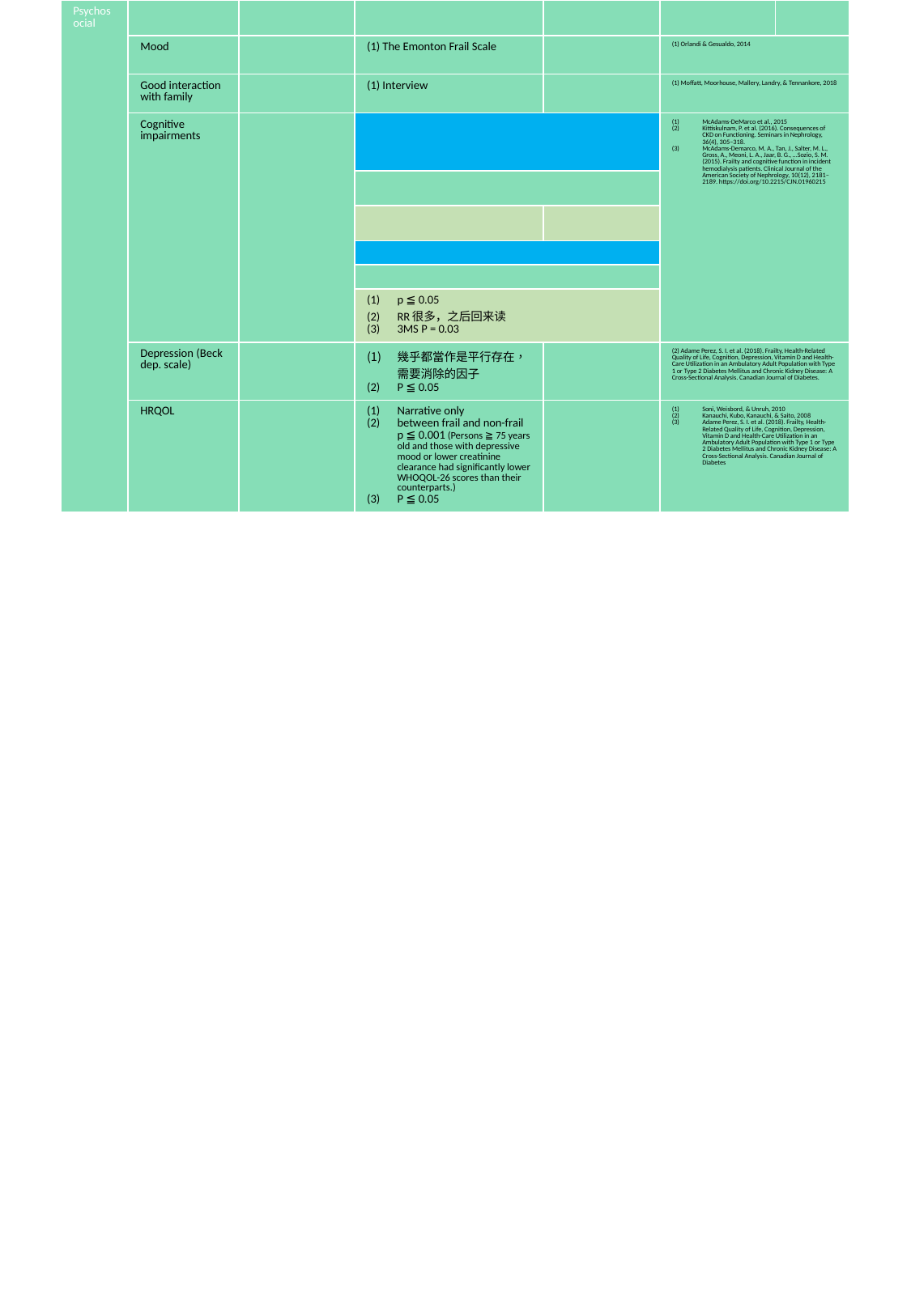

| Psychosocial |  |  |  |  |  |  |
| --- | --- | --- | --- | --- | --- | --- |
|  | Mood |  | (1) The Emonton Frail Scale |  | (1) Orlandi & Gesualdo, 2014 |  |
|  | Good interaction with family |  | (1) Interview |  | (1) Moffatt, Moorhouse, Mallery, Landry, & Tennankore, 2018 |  |
|  | Cognitive impairments |  |  |  | McAdams-DeMarco et al., 2015 Kittiskulnam, P. et al. (2016). Consequences of CKD on Functioning. Seminars in Nephrology, 36(4), 305–318. McAdams-Demarco, M. A., Tan, J., Salter, M. L., Gross, A., Meoni, L. A., Jaar, B. G., …Sozio, S. M. (2015). Frailty and cognitive function in incident hemodialysis patients. Clinical Journal of the American Society of Nephrology, 10(12), 2181–2189. https://doi.org/10.2215/CJN.01960215 |  |
|  |  |  |  |  |  |  |
|  |  |  |  |  |  |  |
|  |  |  |  |  |  |  |
|  |  |  |  |  |  |  |
|  |  |  | p ≦ 0.05 RR很多，之后回来读 3MS P = 0.03 |  |  |  |
|  | Depression (Beck dep. scale) |  | 幾乎都當作是平行存在，需要消除的因子 P ≦ 0.05 |  | (2) Adame Perez, S. I. et al. (2018). Frailty, Health-Related Quality of Life, Cognition, Depression, Vitamin D and Health-Care Utilization in an Ambulatory Adult Population with Type 1 or Type 2 Diabetes Mellitus and Chronic Kidney Disease: A Cross-Sectional Analysis. Canadian Journal of Diabetes. |  |
|  | HRQOL |  | Narrative only between frail and non-frail p ≦ 0.001 (Persons ≧ 75 years old and those with depressive mood or lower creatinine clearance had significantly lower WHOQOL-26 scores than their counterparts.) P ≦ 0.05 |  | Soni, Weisbord, & Unruh, 2010 Kanauchi, Kubo, Kanauchi, & Saito, 2008 Adame Perez, S. I. et al. (2018). Frailty, Health-Related Quality of Life, Cognition, Depression, Vitamin D and Health-Care Utilization in an Ambulatory Adult Population with Type 1 or Type 2 Diabetes Mellitus and Chronic Kidney Disease: A Cross-Sectional Analysis. Canadian Journal of Diabetes |  |
#